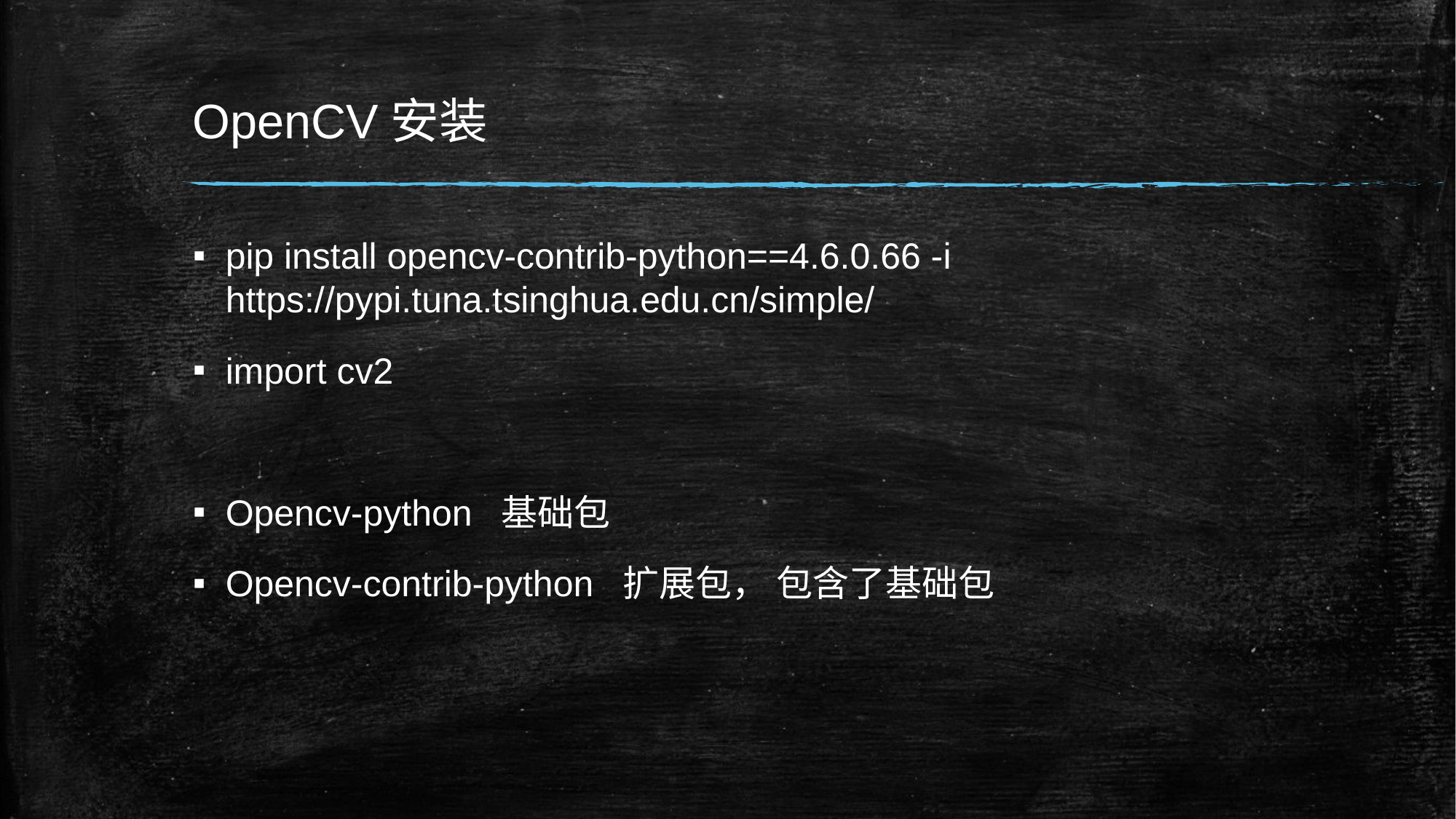

# OpenCV安装
pip install opencv-contrib-python==4.6.0.66 -i https://pypi.tuna.tsinghua.edu.cn/simple/
import cv2

Opencv-python  基础包
Opencv-contrib-python  扩展包， 包含了基础包